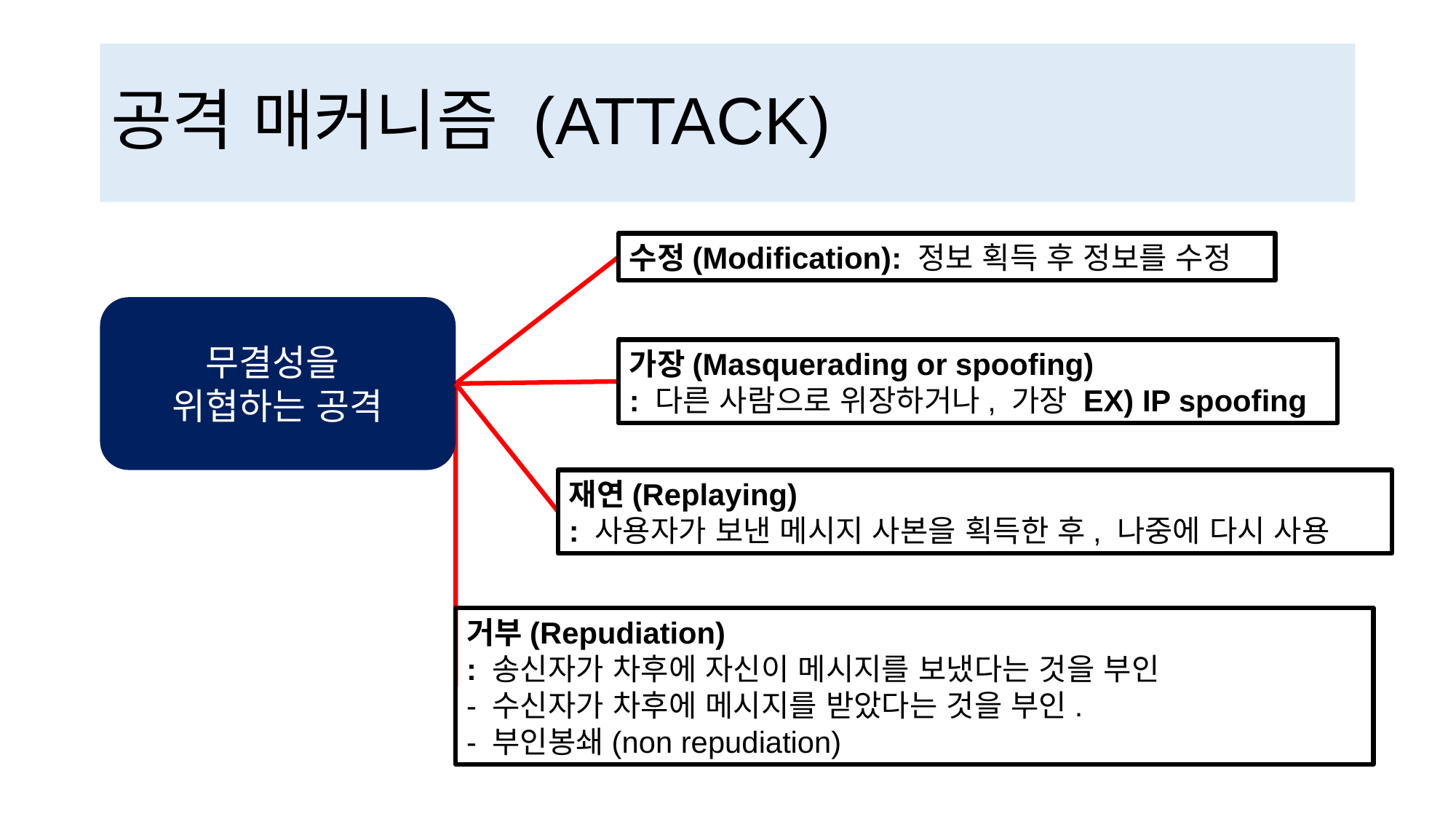

# 공격 매커니즘 (ATTACK)
수정(Modification): 정보 획득 후 정보를 수정
무결성을
위협하는 공격
가장(Masquerading or spoofing)
: 다른 사람으로 위장하거나, 가장 EX) IP spoofing
재연(Replaying)
: 사용자가 보낸 메시지 사본을 획득한 후, 나중에 다시 사용
거부(Repudiation)
: 송신자가 차후에 자신이 메시지를 보냈다는 것을 부인
- 수신자가 차후에 메시지를 받았다는 것을 부인.
- 부인봉쇄(non repudiation)